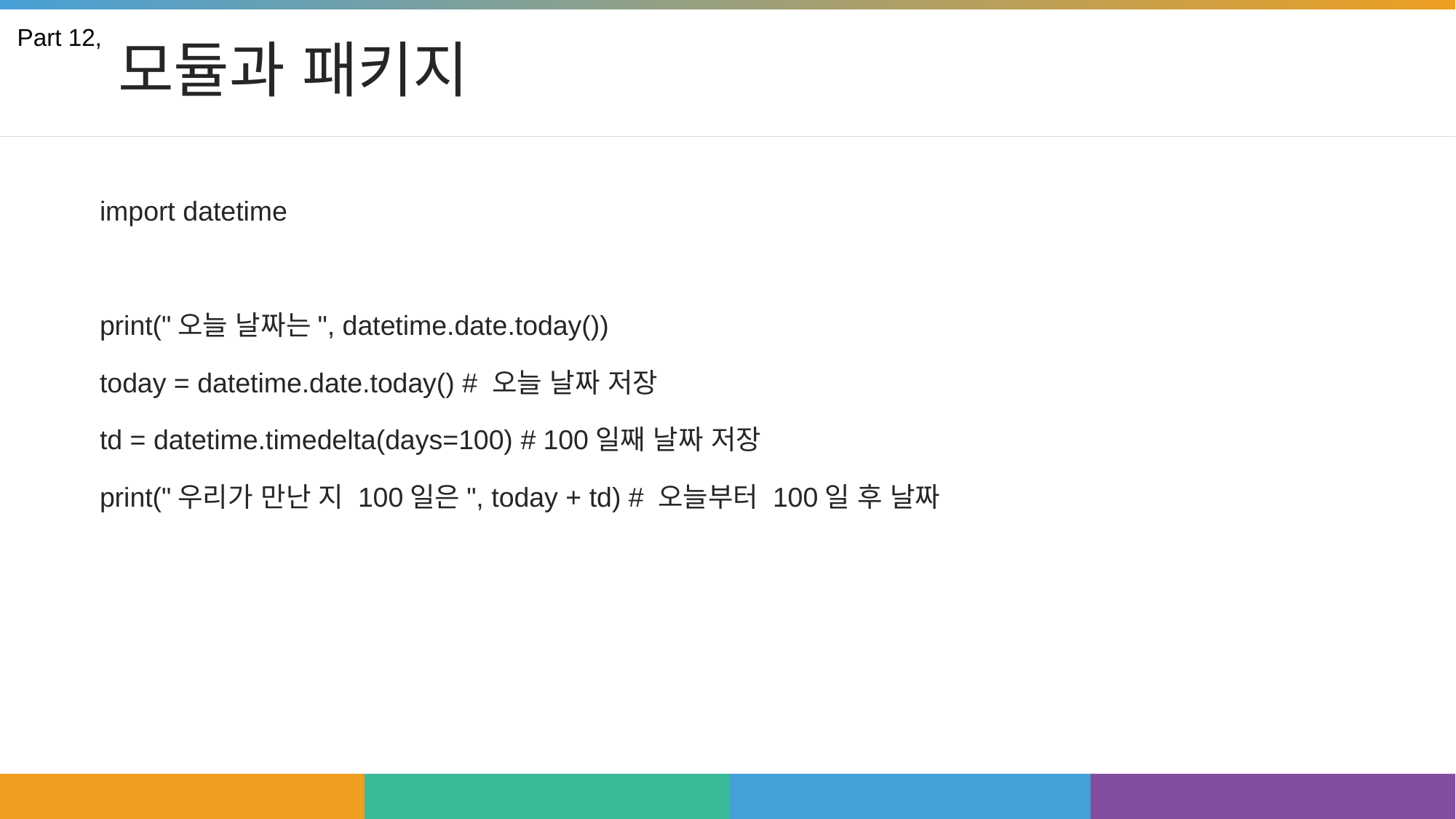

# 모듈과 패키지
Part 12,
import datetime

print("오늘 날짜는", datetime.date.today())
today = datetime.date.today() # 오늘 날짜 저장
td = datetime.timedelta(days=100) # 100일째 날짜 저장
print("우리가 만난 지 100일은", today + td) # 오늘부터 100일 후 날짜